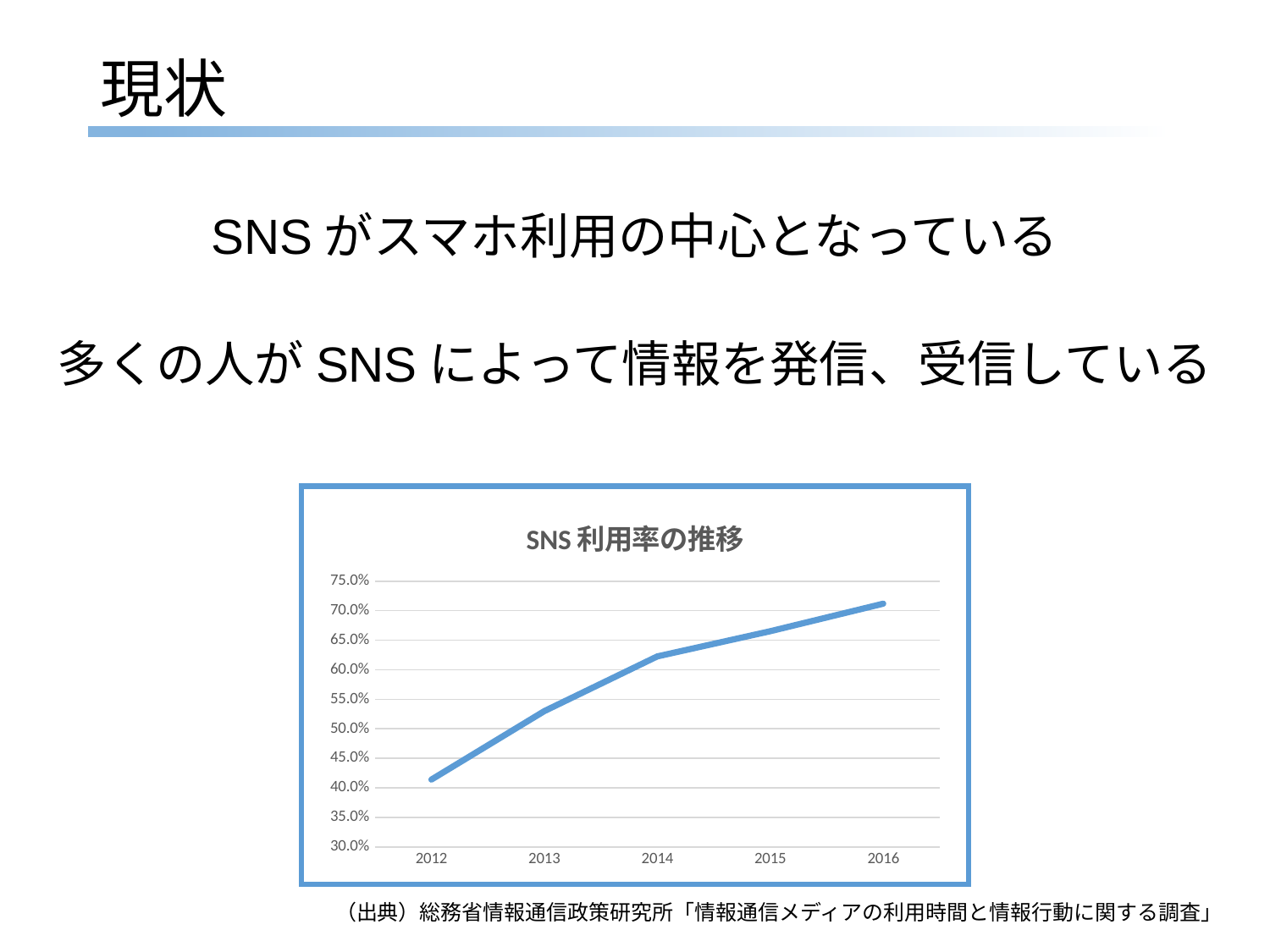

# 現状
SNSがスマホ利用の中心となっている
多くの人がSNSによって情報を発信、受信している

### Chart: SNS利用率の推移

| Category |  |
|---|---|
| 2012 | 0.414 |
| 2013 | 0.53 |
| 2014 | 0.6226666666666667 |
| 2015 | 0.6653333333333333 |
| 2016 | 0.712 |
（出典）総務省情報通信政策研究所「情報通信メディアの利用時間と情報行動に関する調査」